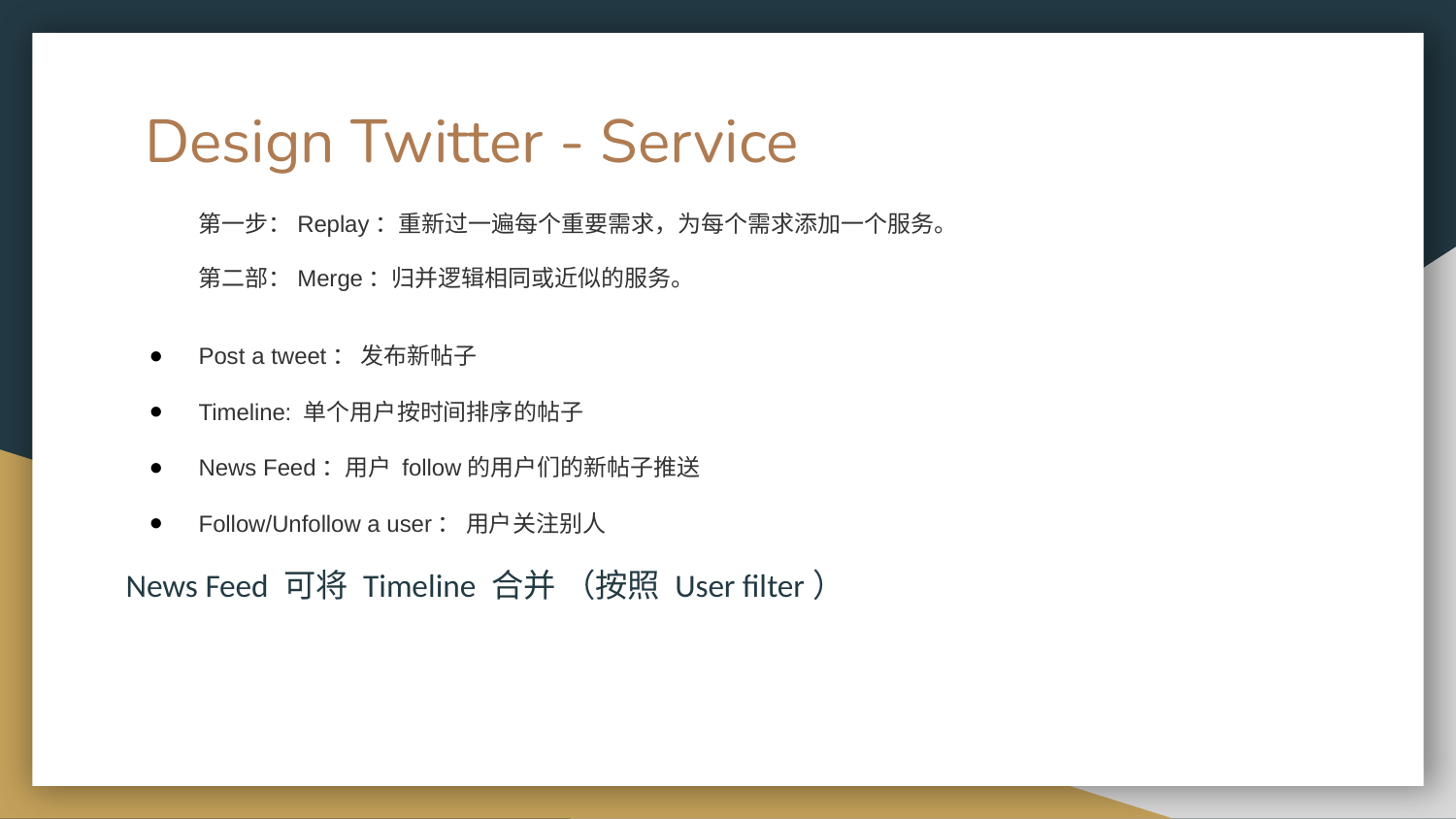

# Design Twitter - Service
第一步：Replay：重新过一遍每个重要需求，为每个需求添加一个服务。
第二部：Merge：归并逻辑相同或近似的服务。
Post a tweet： 发布新帖子
Timeline: 单个用户按时间排序的帖子
News Feed：用户 follow的用户们的新帖子推送
Follow/Unfollow a user： 用户关注别人
News Feed 可将 Timeline 合并 （按照 User filter）